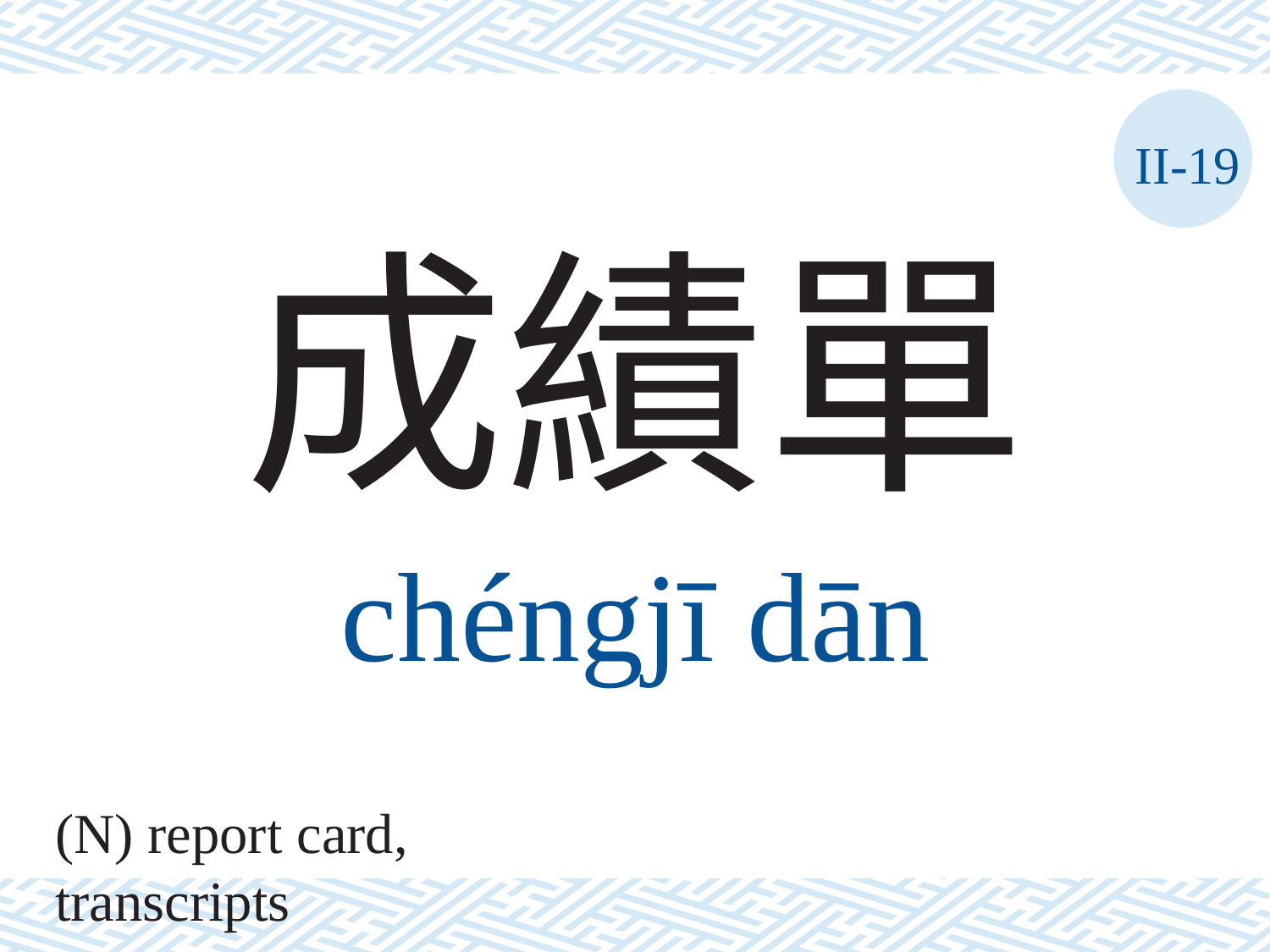

II-19
成績單
chéngjī	dān
(N) report card, transcripts